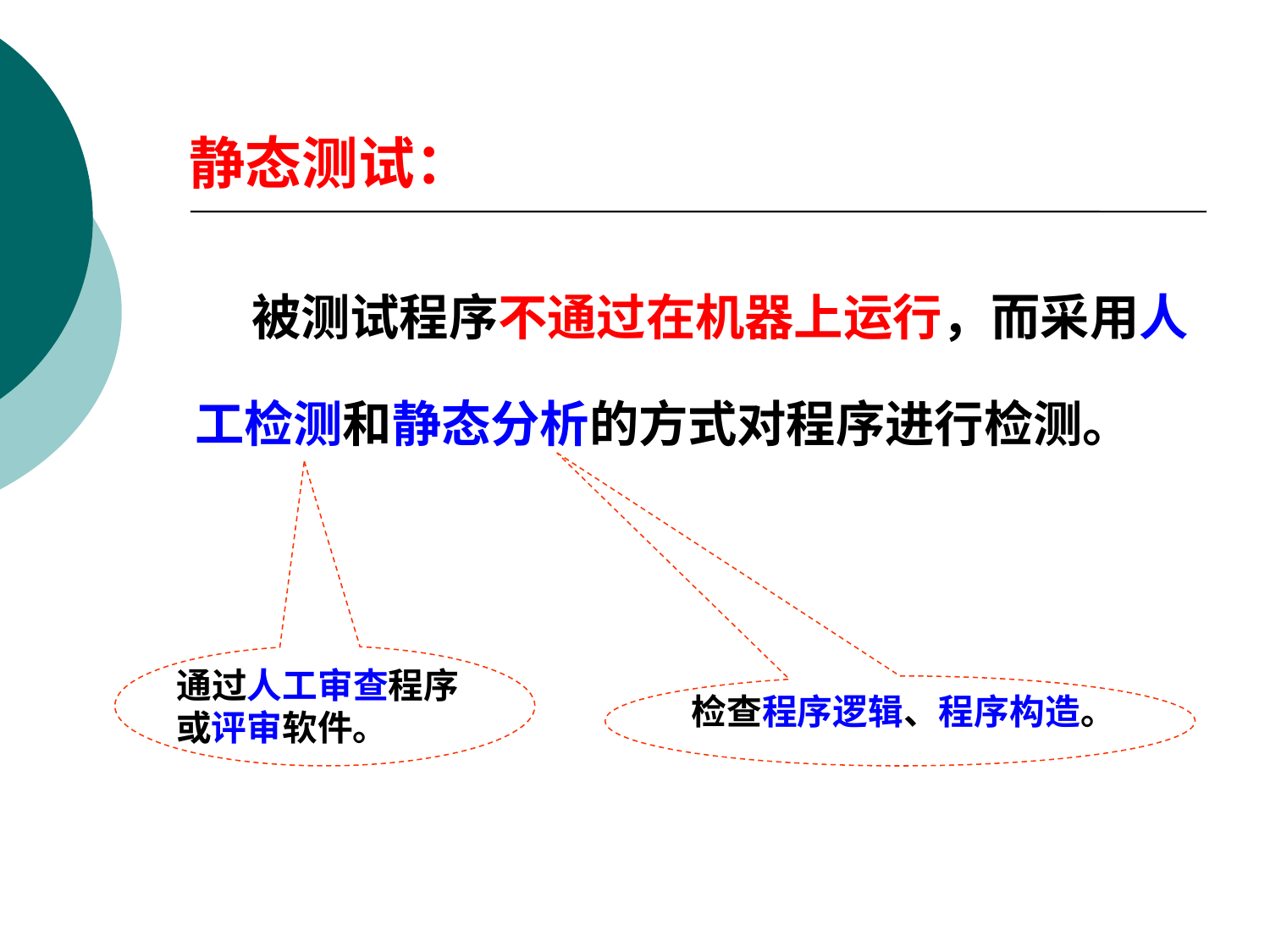

静态测试：
    被测试程序不通过在机器上运行，而采用人工检测和静态分析的方式对程序进行检测。
通过人工审查程序或评审软件。
检查程序逻辑、程序构造。